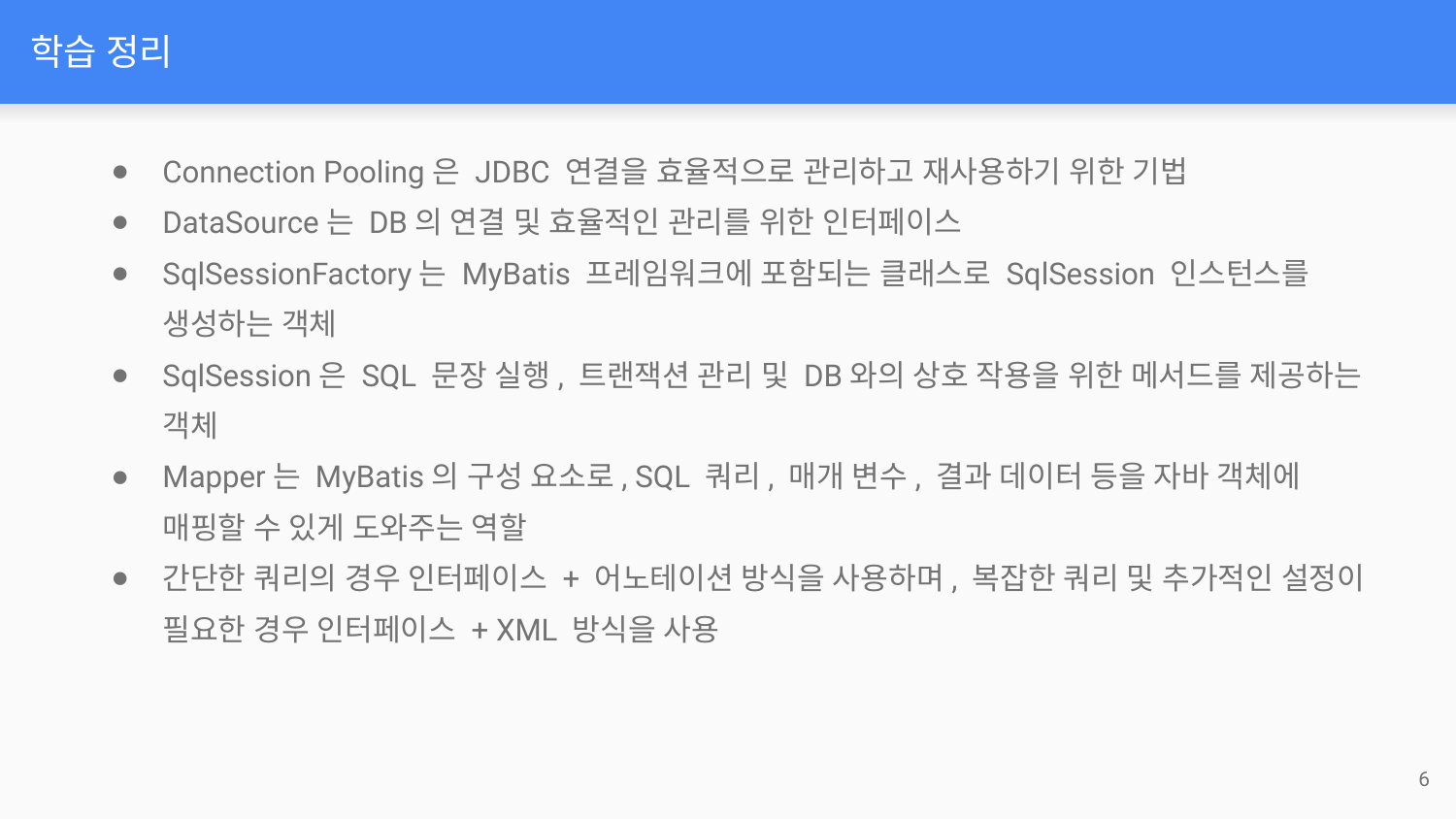

# 학습 정리
Connection Pooling은 JDBC 연결을 효율적으로 관리하고 재사용하기 위한 기법
DataSource는 DB의 연결 및 효율적인 관리를 위한 인터페이스
SqlSessionFactory는 MyBatis 프레임워크에 포함되는 클래스로 SqlSession 인스턴스를 생성하는 객체
SqlSession은 SQL 문장 실행, 트랜잭션 관리 및 DB와의 상호 작용을 위한 메서드를 제공하는 객체
Mapper는 MyBatis의 구성 요소로, SQL 쿼리, 매개 변수, 결과 데이터 등을 자바 객체에 매핑할 수 있게 도와주는 역할
간단한 쿼리의 경우 인터페이스 + 어노테이션 방식을 사용하며, 복잡한 쿼리 및 추가적인 설정이 필요한 경우 인터페이스 + XML 방식을 사용
6